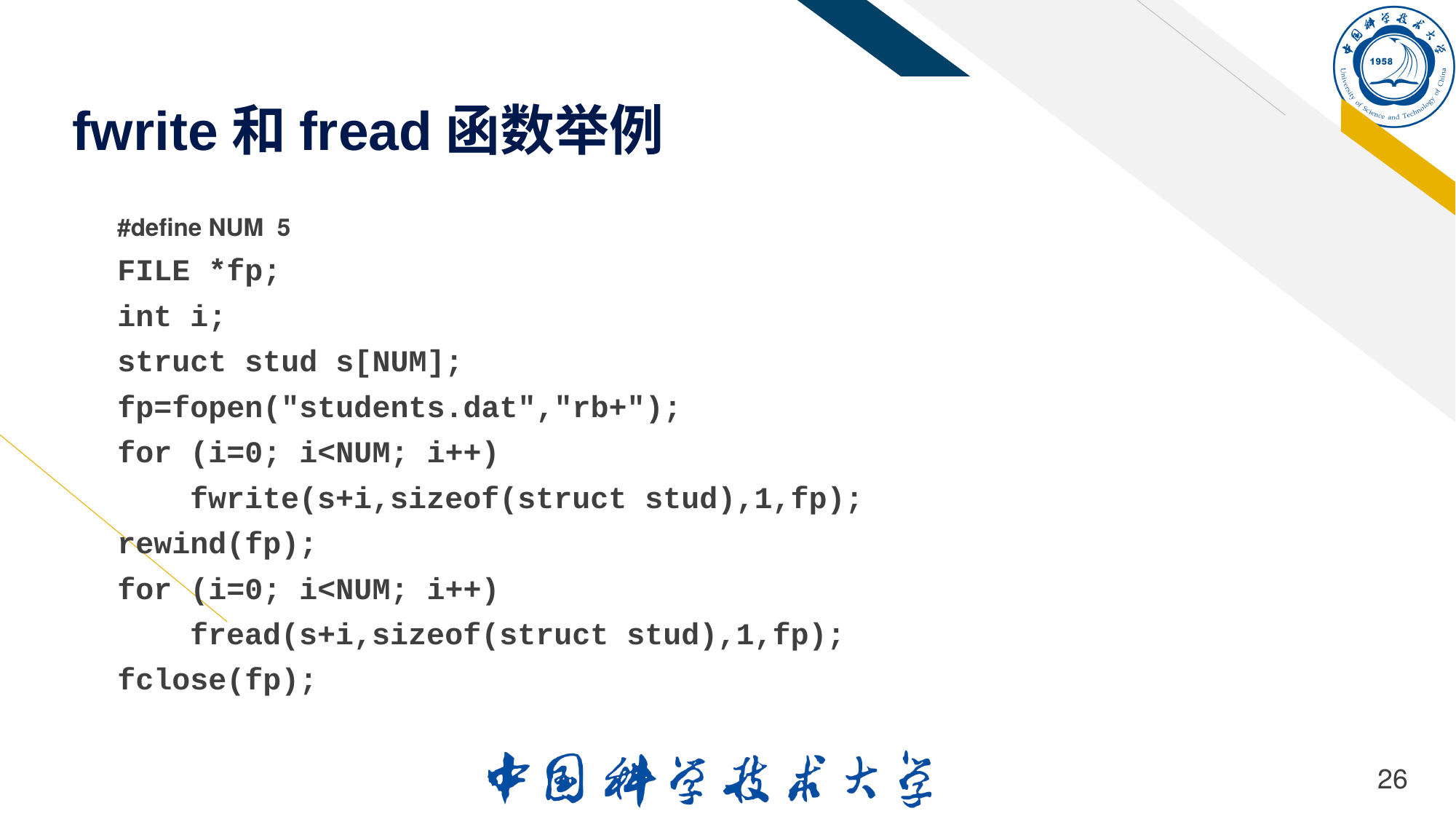

# fwrite和fread函数举例
#define NUM  5
FILE *fp;
int i;
struct stud s[NUM];
fp=fopen("students.dat","rb+");
for (i=0; i<NUM; i++)
    fwrite(s+i,sizeof(struct stud),1,fp);
rewind(fp);
for (i=0; i<NUM; i++)
    fread(s+i,sizeof(struct stud),1,fp);
fclose(fp);

26